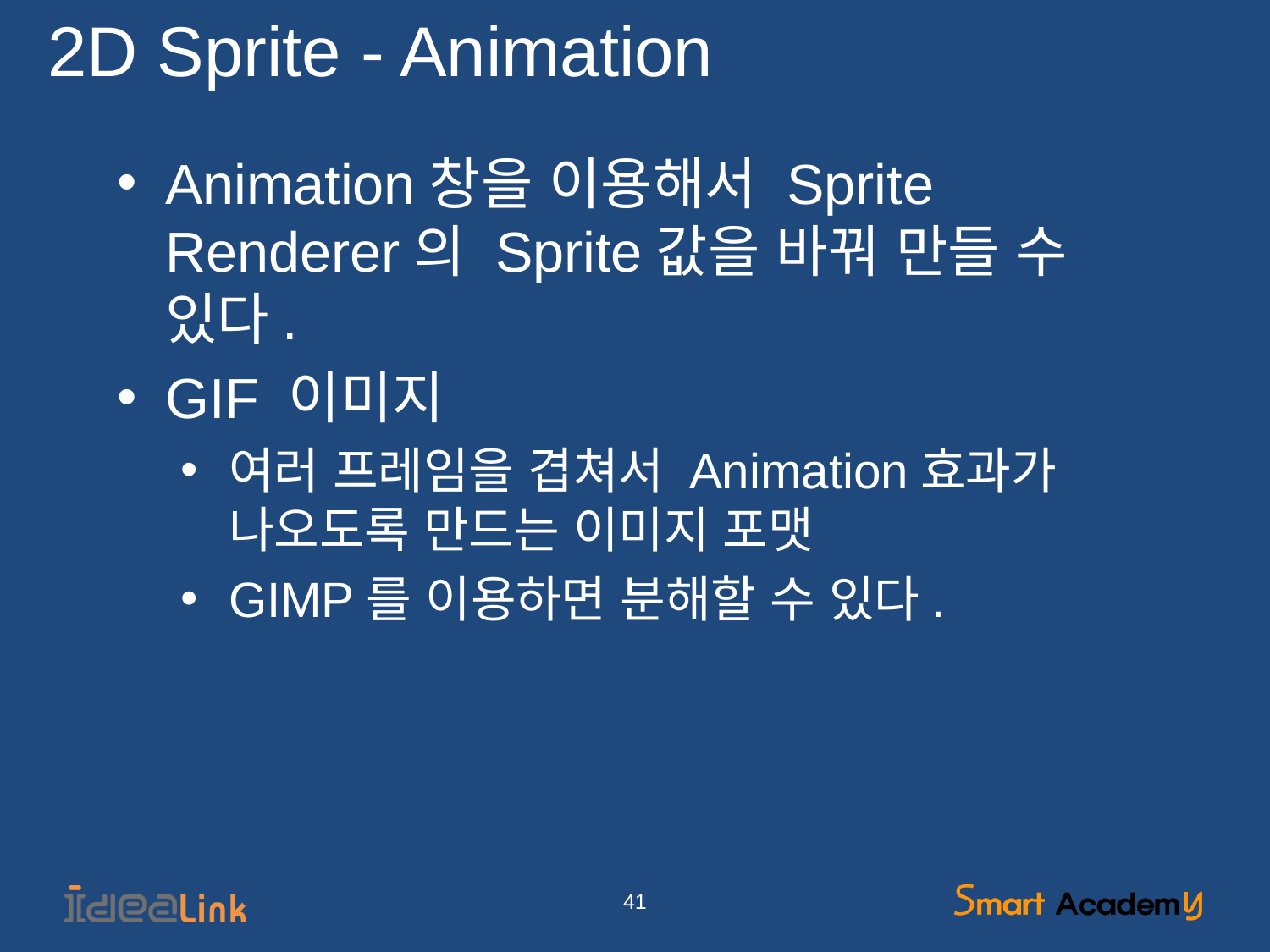

# 2D Sprite - Animation
Animation창을 이용해서 Sprite Renderer의 Sprite값을 바꿔 만들 수 있다.
GIF 이미지
여러 프레임을 겹쳐서 Animation효과가 나오도록 만드는 이미지 포맷
GIMP를 이용하면 분해할 수 있다.
41